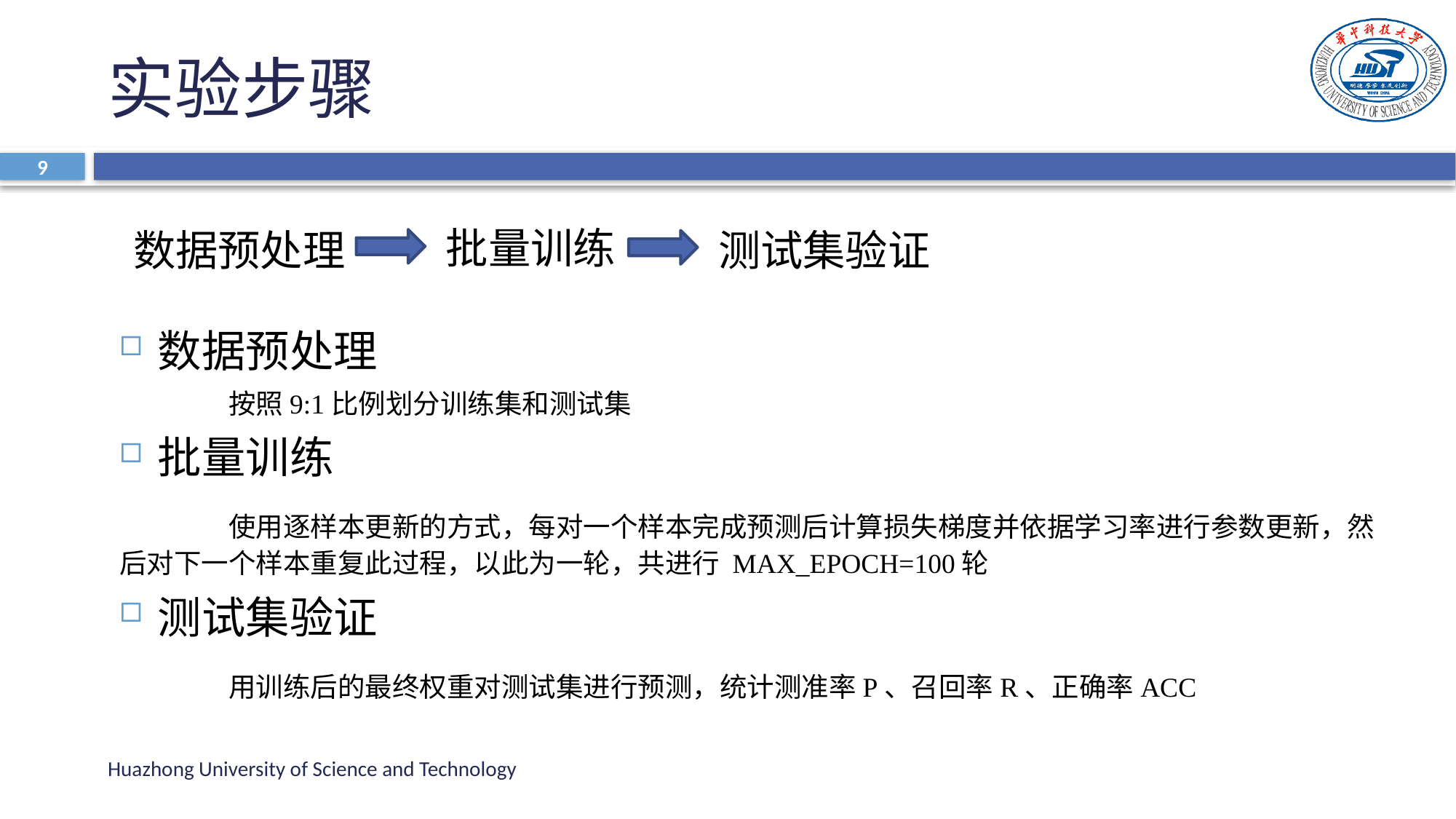

# 实验步骤
9
批量训练
测试集验证
数据预处理

数据预处理
	按照9:1比例划分训练集和测试集
批量训练
	使用逐样本更新的方式，每对一个样本完成预测后计算损失梯度并依据学习率进行参数更新，然后对下一个样本重复此过程，以此为一轮，共进行 MAX_EPOCH=100轮
测试集验证
	用训练后的最终权重对测试集进行预测，统计测准率P、召回率R、正确率ACC
Huazhong University of Science and Technology